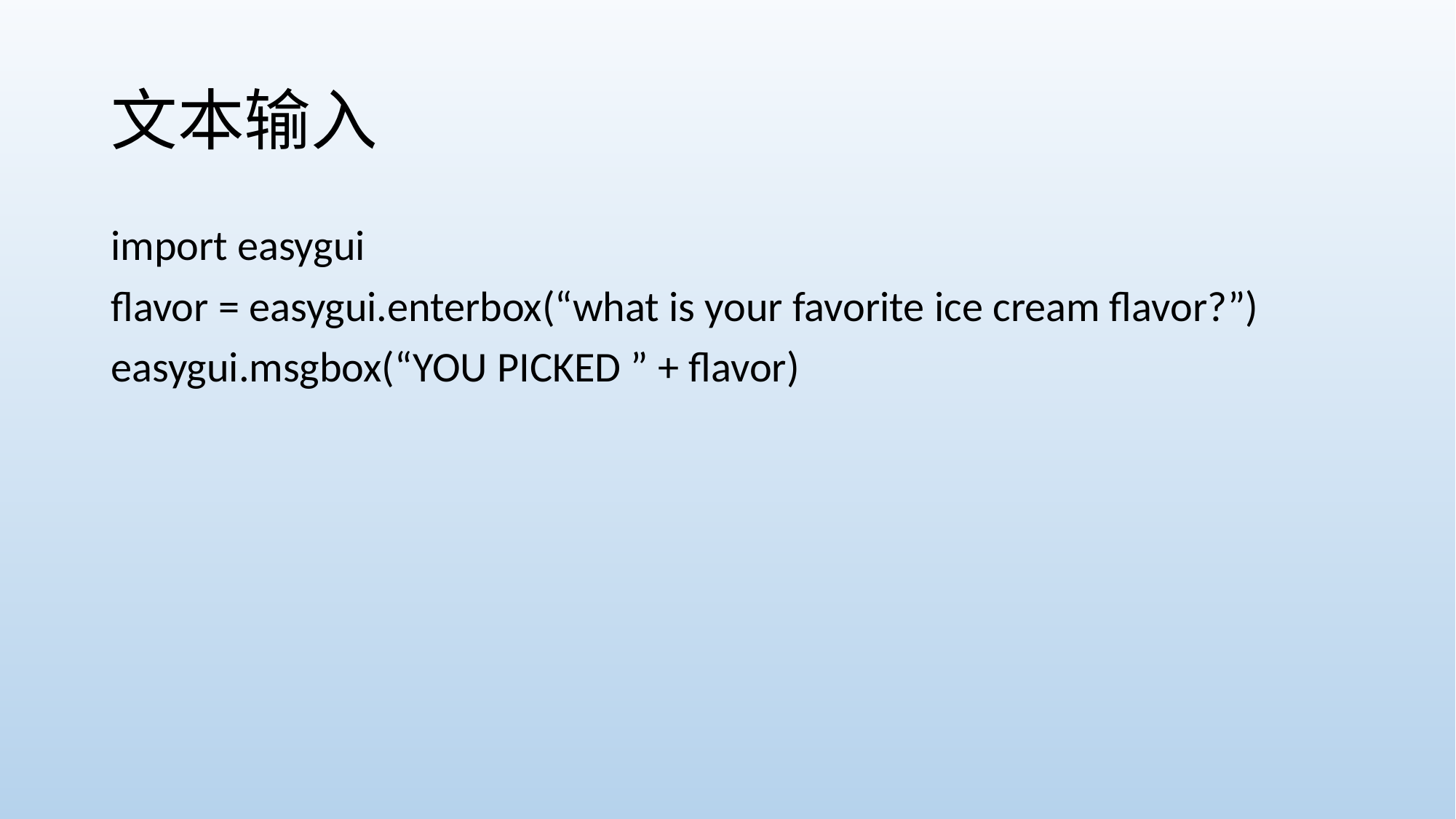

# 文本输入
import easygui
flavor = easygui.enterbox(“what is your favorite ice cream flavor?”)
easygui.msgbox(“YOU PICKED ” + flavor)